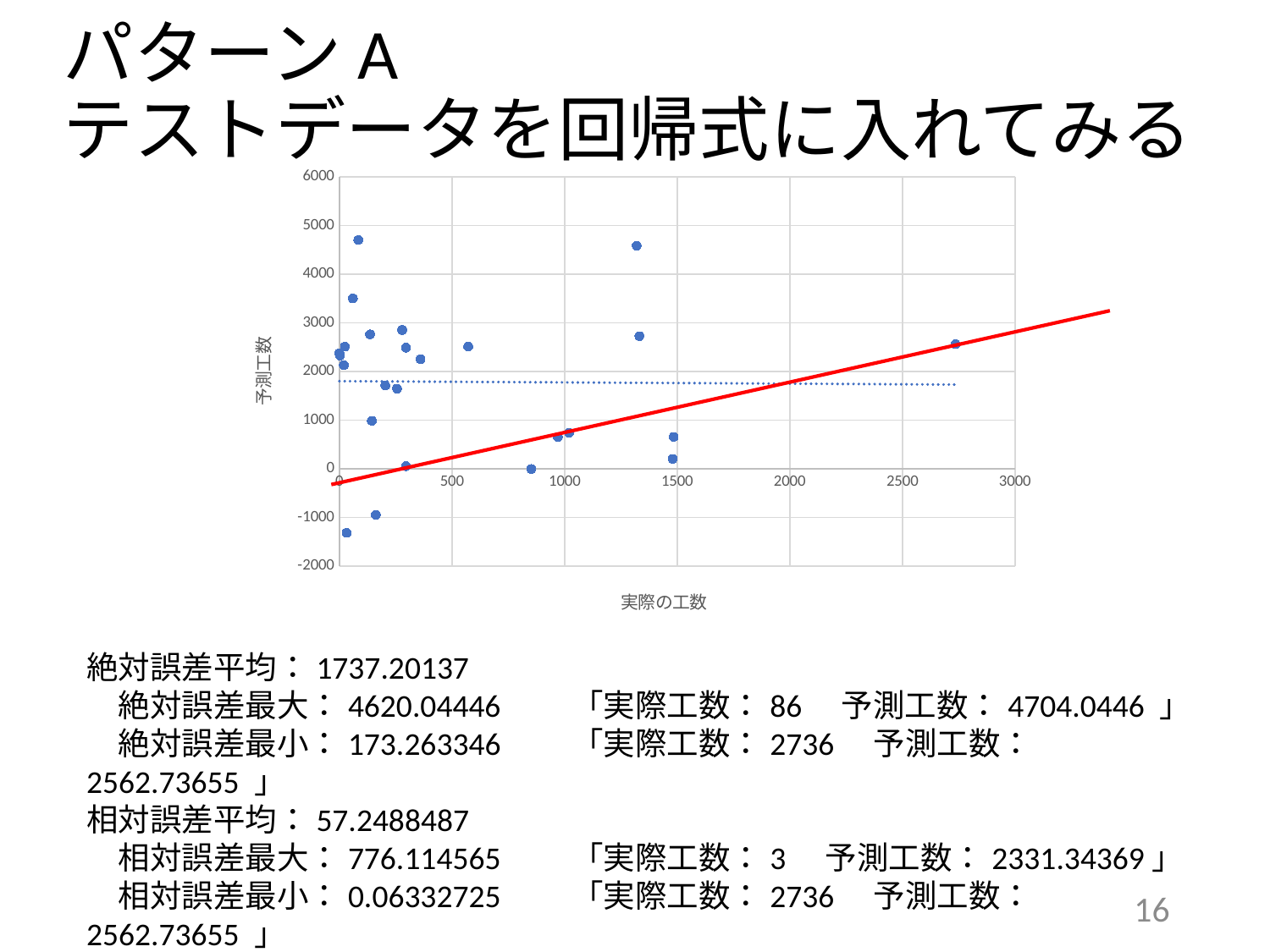

# パターンA テストデータを回帰式に入れてみる

### Chart

| Category | estimate-month |
|---|---|
絶対誤差平均：1737.20137
　絶対誤差最大：4620.04446　　「実際工数：86　予測工数：4704.0446 」
　絶対誤差最小：173.263346　　「実際工数：2736　予測工数：2562.73655 」
相対誤差平均：57.2488487
　相対誤差最大：776.114565　　「実際工数：3　予測工数：2331.34369」
　相対誤差最小：0.06332725　　「実際工数：2736　予測工数：2562.73655 」
16